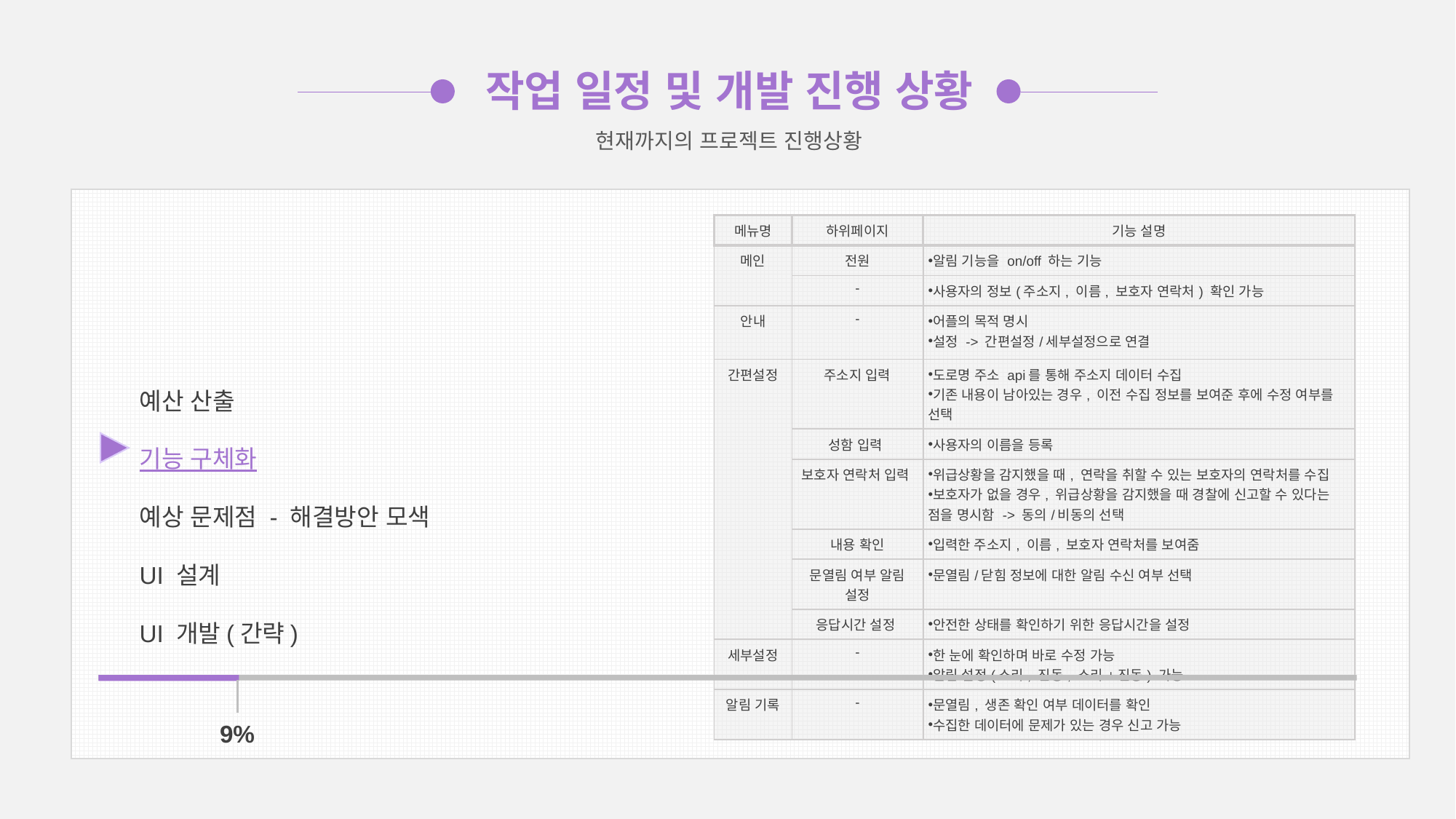

작업 일정 및 개발 진행 상황
현재까지의 프로젝트 진행상황

| 메뉴명 | 하위페이지 | 기능 설명 |
| --- | --- | --- |
| 메인 | 전원 | 알림 기능을 on/off 하는 기능 |
|  | - | 사용자의 정보(주소지, 이름, 보호자 연락처) 확인 가능 |
| 안내 | - | 어플의 목적 명시 설정 -> 간편설정/세부설정으로 연결 |
| 간편설정 | 주소지 입력 | 도로명 주소 api를 통해 주소지 데이터 수집 기존 내용이 남아있는 경우, 이전 수집 정보를 보여준 후에 수정 여부를 선택 |
|  | 성함 입력 | 사용자의 이름을 등록 |
|  | 보호자 연락처 입력 | 위급상황을 감지했을 때, 연락을 취할 수 있는 보호자의 연락처를 수집 보호자가 없을 경우, 위급상황을 감지했을 때 경찰에 신고할 수 있다는 점을 명시함 -> 동의/비동의 선택 |
|  | 내용 확인 | 입력한 주소지, 이름, 보호자 연락처를 보여줌 |
|  | 문열림 여부 알림 설정 | 문열림/닫힘 정보에 대한 알림 수신 여부 선택 |
|  | 응답시간 설정 | 안전한 상태를 확인하기 위한 응답시간을 설정 |
| 세부설정 | - | 한 눈에 확인하며 바로 수정 가능 알림 설정(소리, 진동, 소리+진동) 가능 |
| 알림 기록 | - | 문열림, 생존 확인 여부 데이터를 확인 수집한 데이터에 문제가 있는 경우 신고 가능 |
예산 산출
기능 구체화
예상 문제점 - 해결방안 모색
UI 설계
UI 개발(간략)

|  |  |
| --- | --- |
| 9% |  |